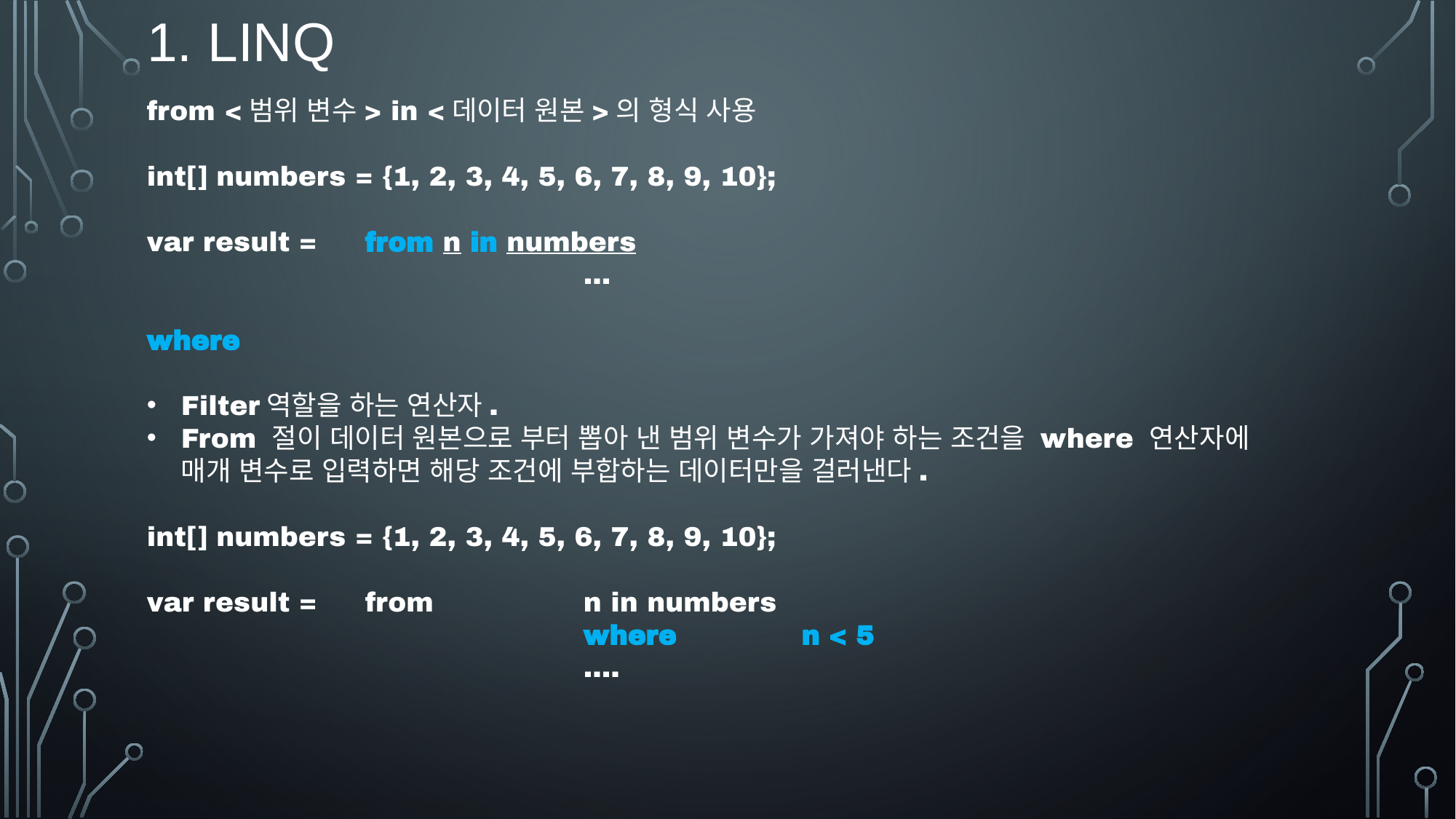

# 1. linq
from <범위 변수> in <데이터 원본>의 형식 사용

int[] numbers = {1, 2, 3, 4, 5, 6, 7, 8, 9, 10};

var result = 	from n in numbers
				…

where

Filter역할을 하는 연산자.
From 절이 데이터 원본으로 부터 뽑아 낸 범위 변수가 가져야 하는 조건을 where 연산자에 매개 변수로 입력하면 해당 조건에 부합하는 데이터만을 걸러낸다.

int[] numbers = {1, 2, 3, 4, 5, 6, 7, 8, 9, 10};

var result =	from		n in numbers
				where		n < 5
				….